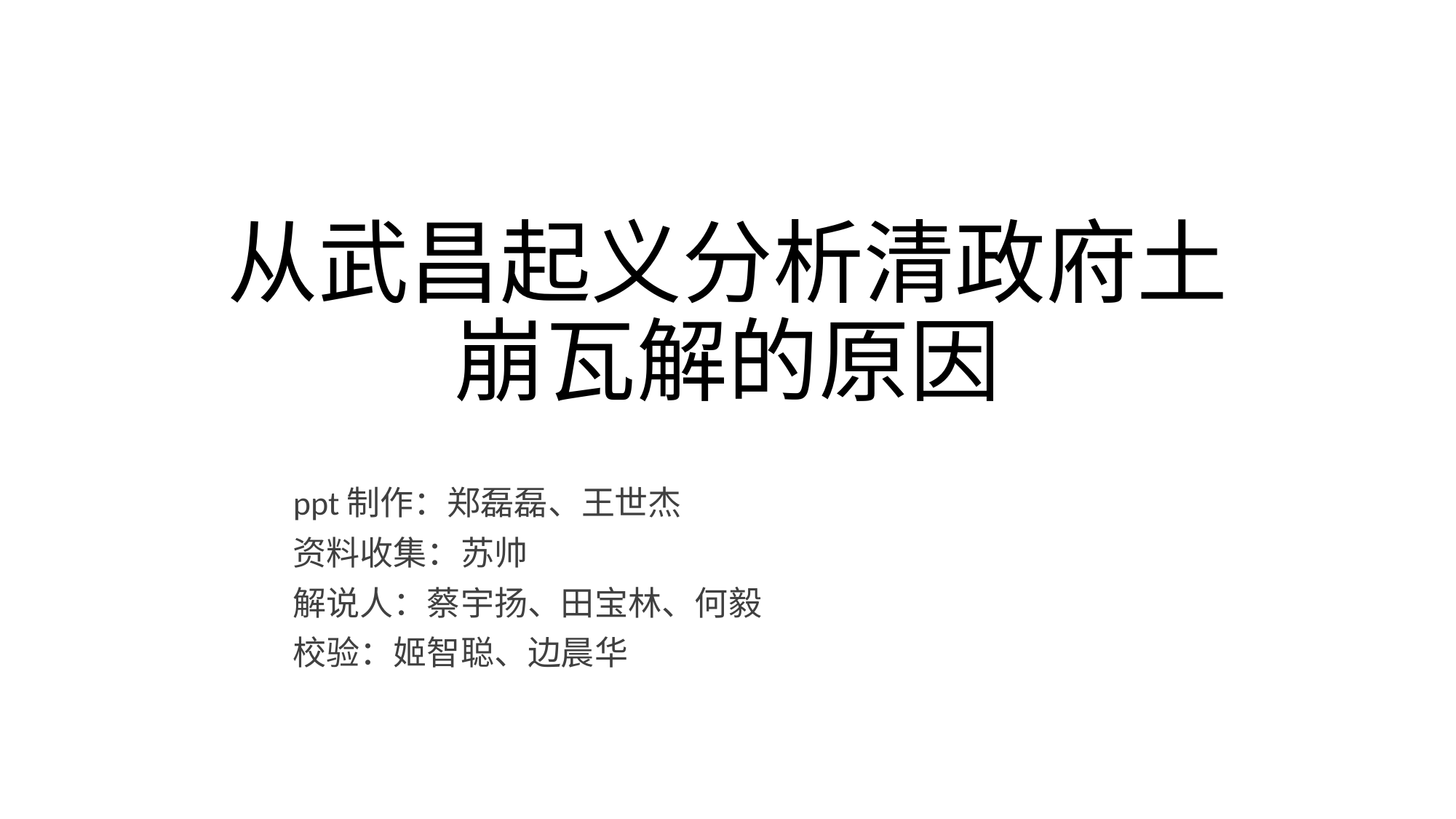

# 从武昌起义分析清政府土崩瓦解的原因
				ppt制作：郑磊磊、王世杰
				资料收集：苏帅
				解说人：蔡宇扬、田宝林、何毅
				校验：姬智聪、边晨华